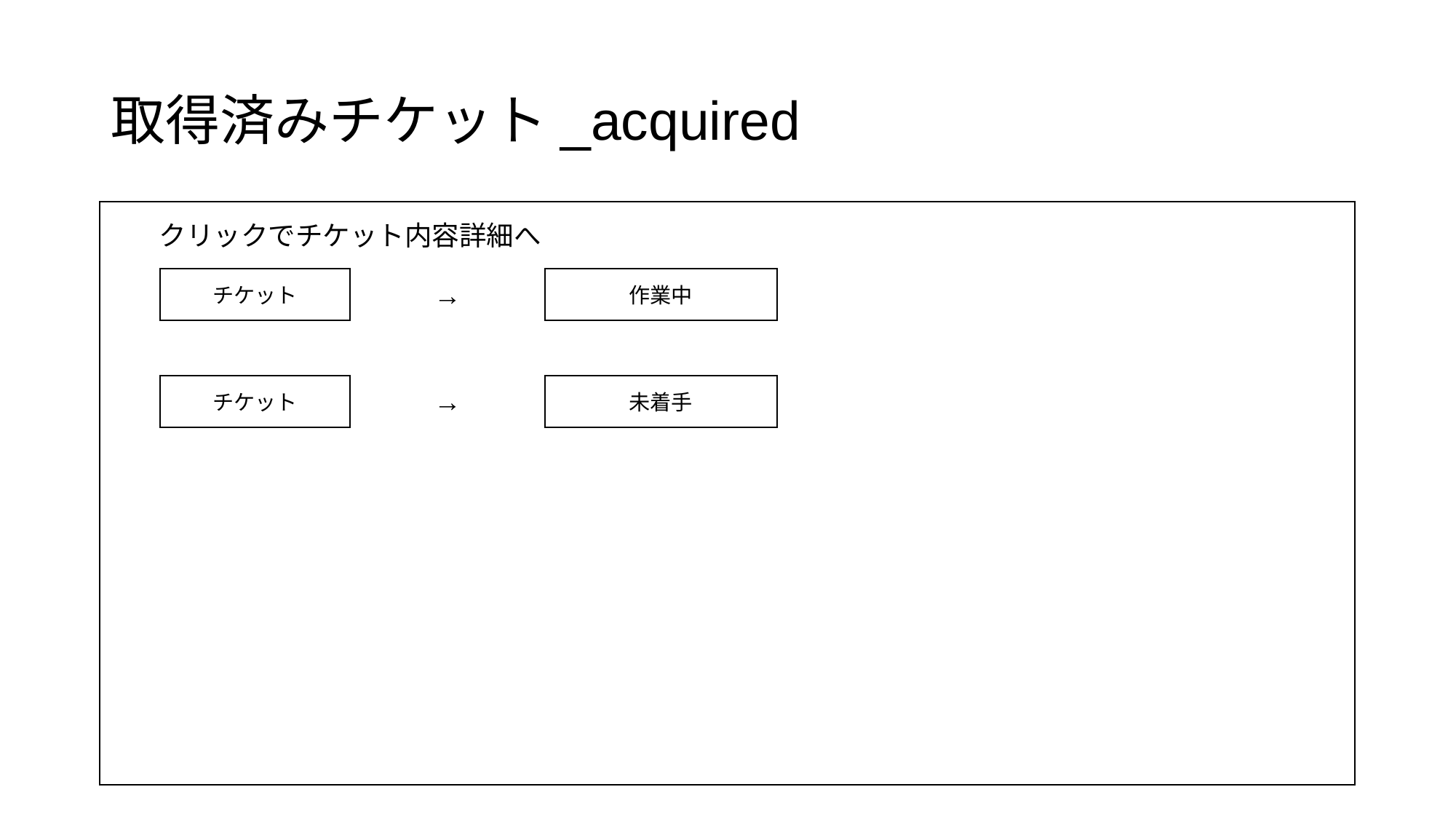

# 取得済みチケット_acquired

クリックでチケット内容詳細へ
チケット
作業中
→
チケット
未着手
→